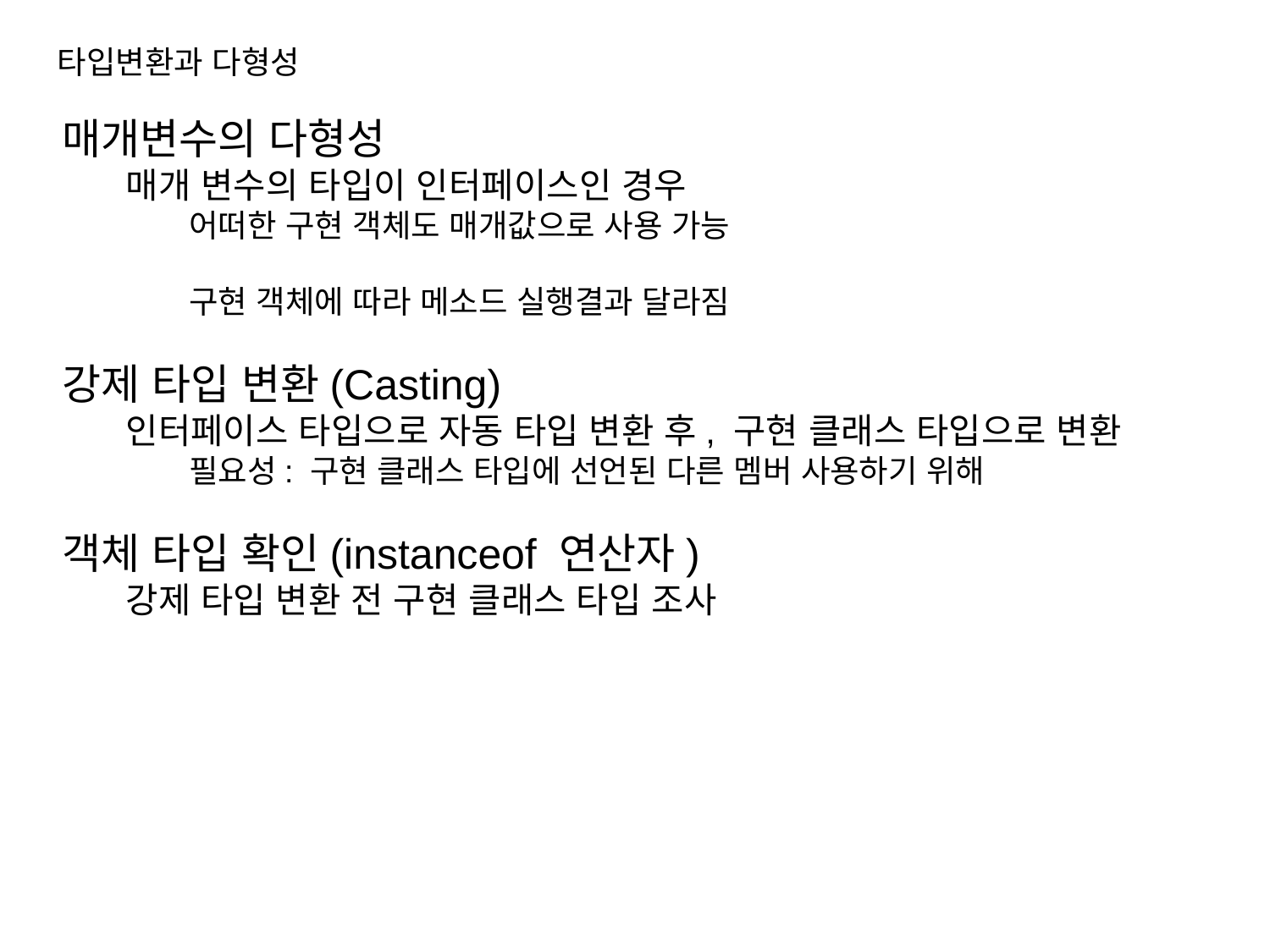

타입변환과 다형성
매개변수의 다형성
매개 변수의 타입이 인터페이스인 경우
어떠한 구현 객체도 매개값으로 사용 가능

구현 객체에 따라 메소드 실행결과 달라짐

강제 타입 변환(Casting)
인터페이스 타입으로 자동 타입 변환 후, 구현 클래스 타입으로 변환
필요성: 구현 클래스 타입에 선언된 다른 멤버 사용하기 위해

객체 타입 확인(instanceof 연산자)
강제 타입 변환 전 구현 클래스 타입 조사